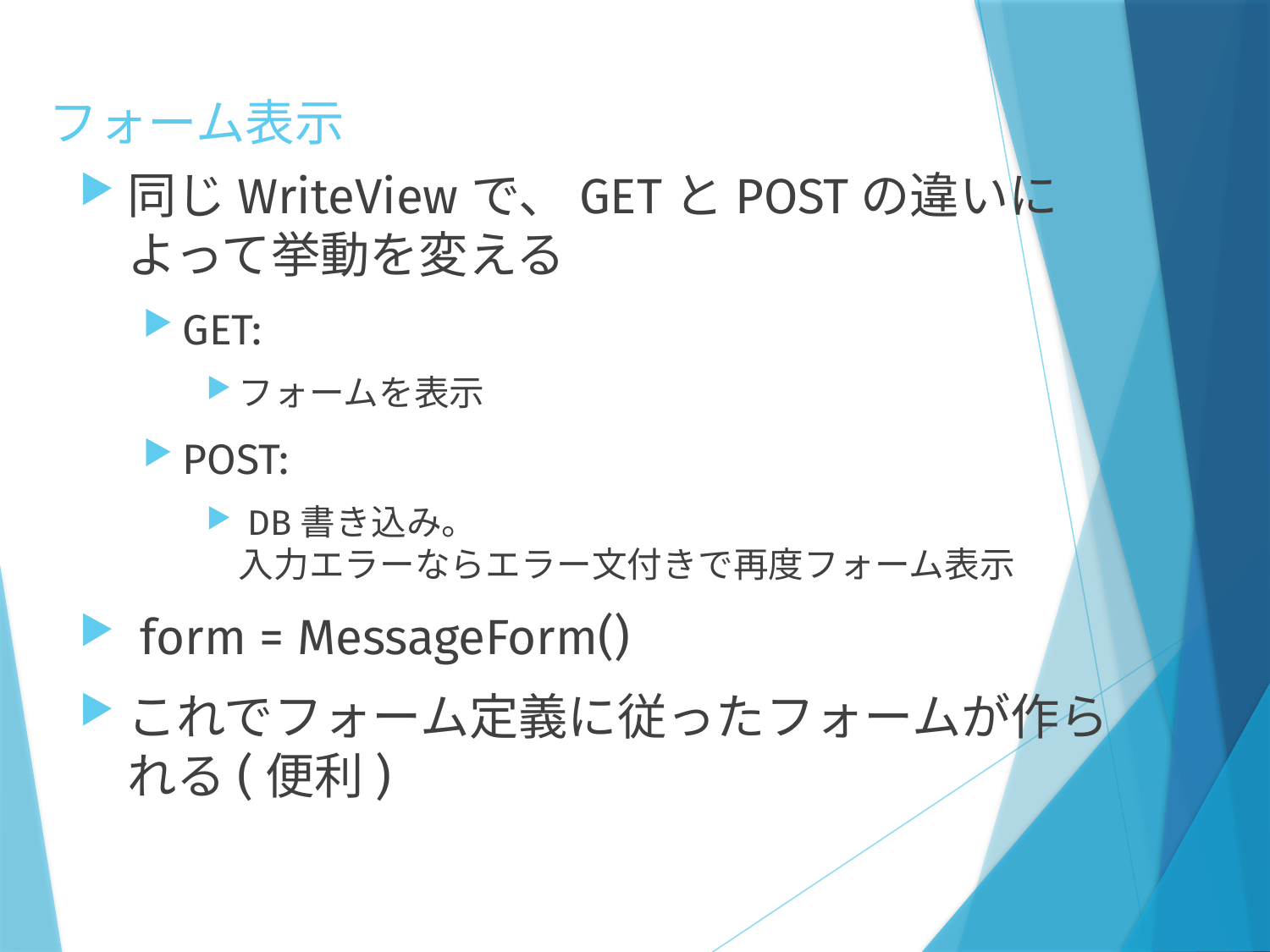

# フォーム表示
同じWriteViewで、GETとPOSTの違いによって挙動を変える
GET:
フォームを表示
POST:
 DB書き込み。
入力エラーならエラー文付きで再度フォーム表示
 form = MessageForm()
これでフォーム定義に従ったフォームが作られる(便利)